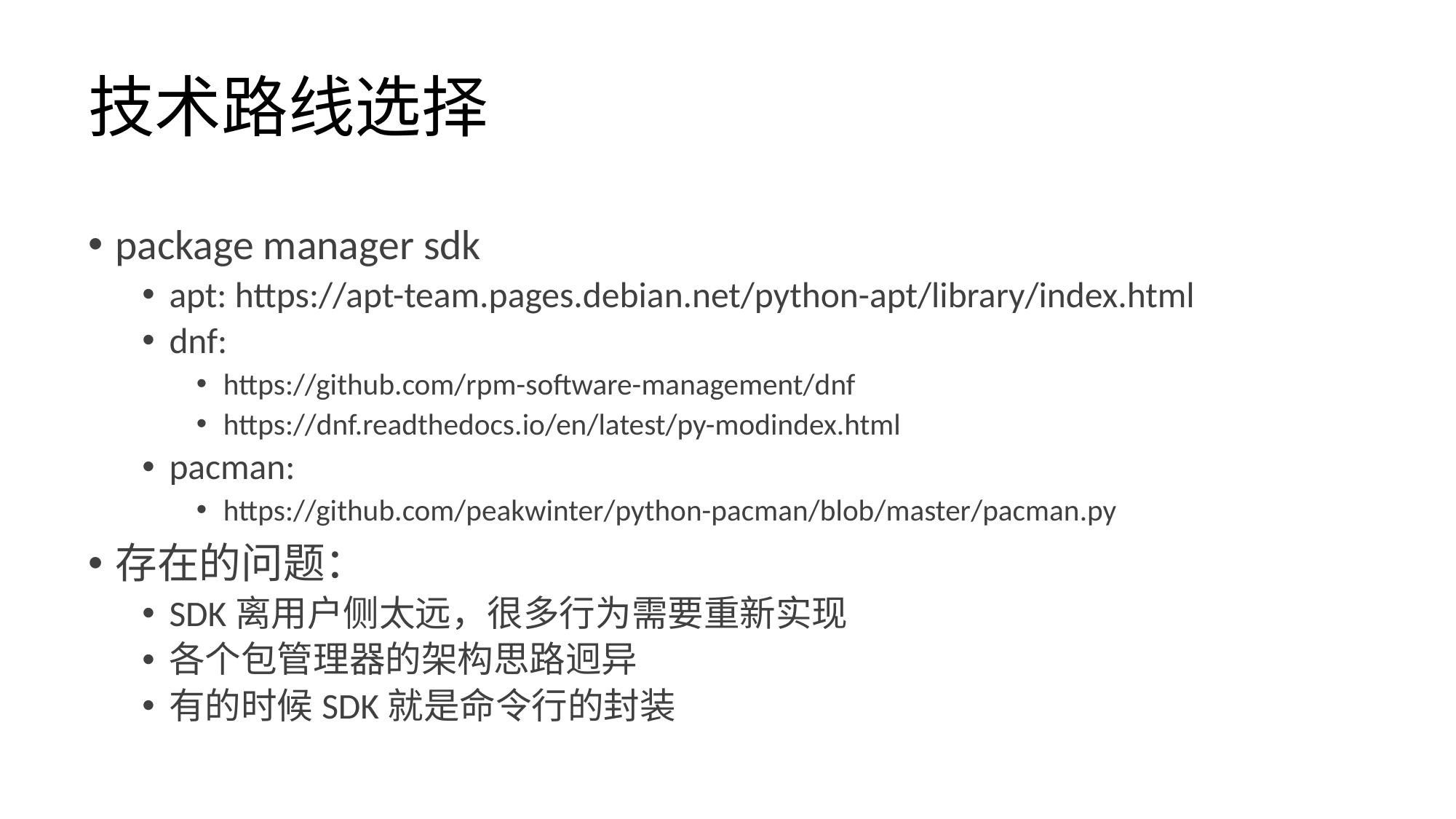

# 技术路线选择
package manager sdk
apt: https://apt-team.pages.debian.net/python-apt/library/index.html
dnf:
https://github.com/rpm-software-management/dnf
https://dnf.readthedocs.io/en/latest/py-modindex.html
pacman:
https://github.com/peakwinter/python-pacman/blob/master/pacman.py
存在的问题：
SDK离用户侧太远，很多行为需要重新实现
各个包管理器的架构思路迥异
有的时候SDK就是命令行的封装